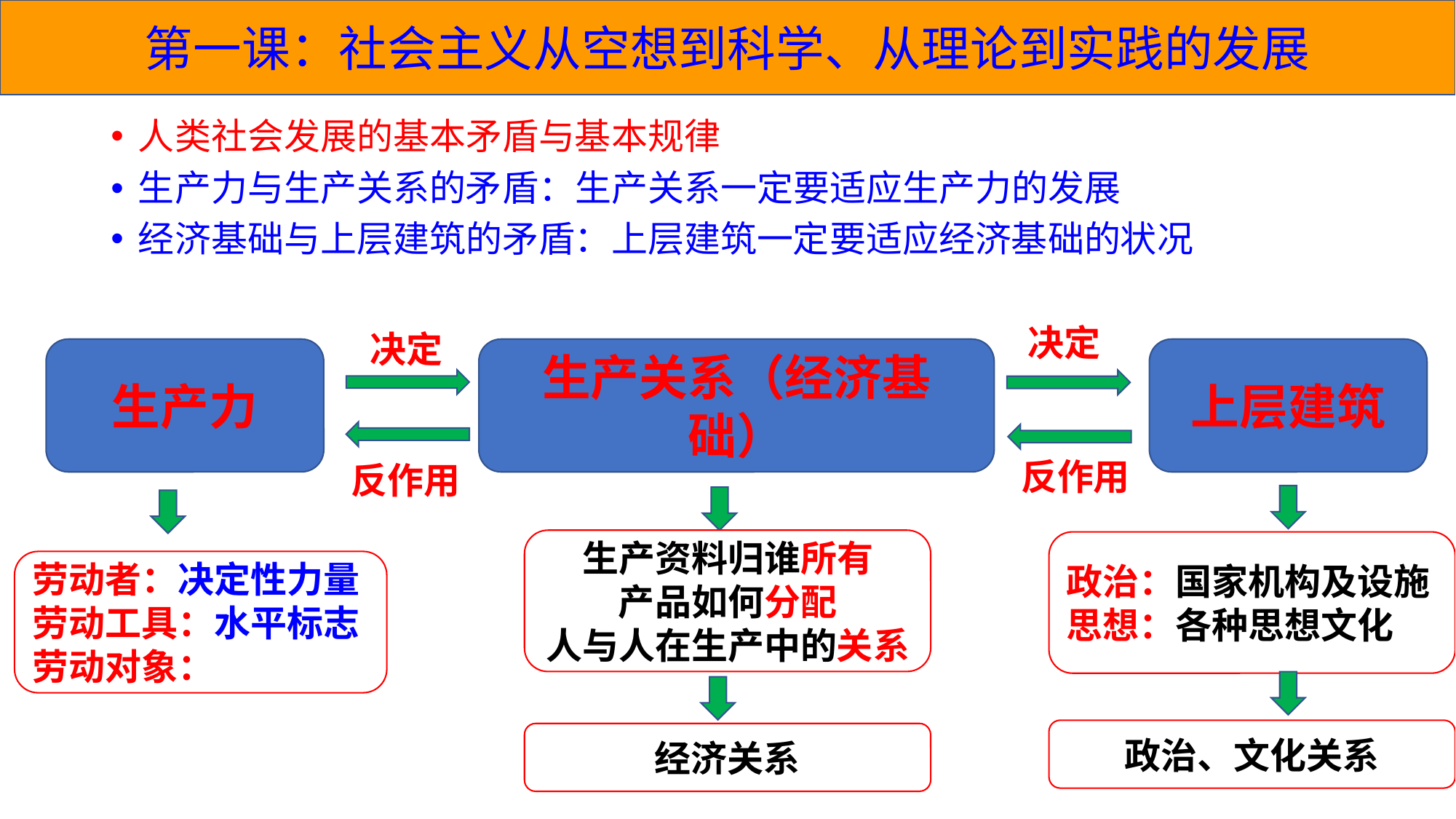

第一课：社会主义从空想到科学、从理论到实践的发展
人类社会发展的基本矛盾与基本规律
生产力与生产关系的矛盾：生产关系一定要适应生产力的发展
经济基础与上层建筑的矛盾：上层建筑一定要适应经济基础的状况
决定
决定
生产力
生产关系（经济基础）
上层建筑

反作用
反作用

生产资料归谁所有
产品如何分配
人与人在生产中的关系
政治：国家机构及设施
思想：各种思想文化
劳动者：决定性力量
劳动工具：水平标志
劳动对象：

政治、文化关系
经济关系